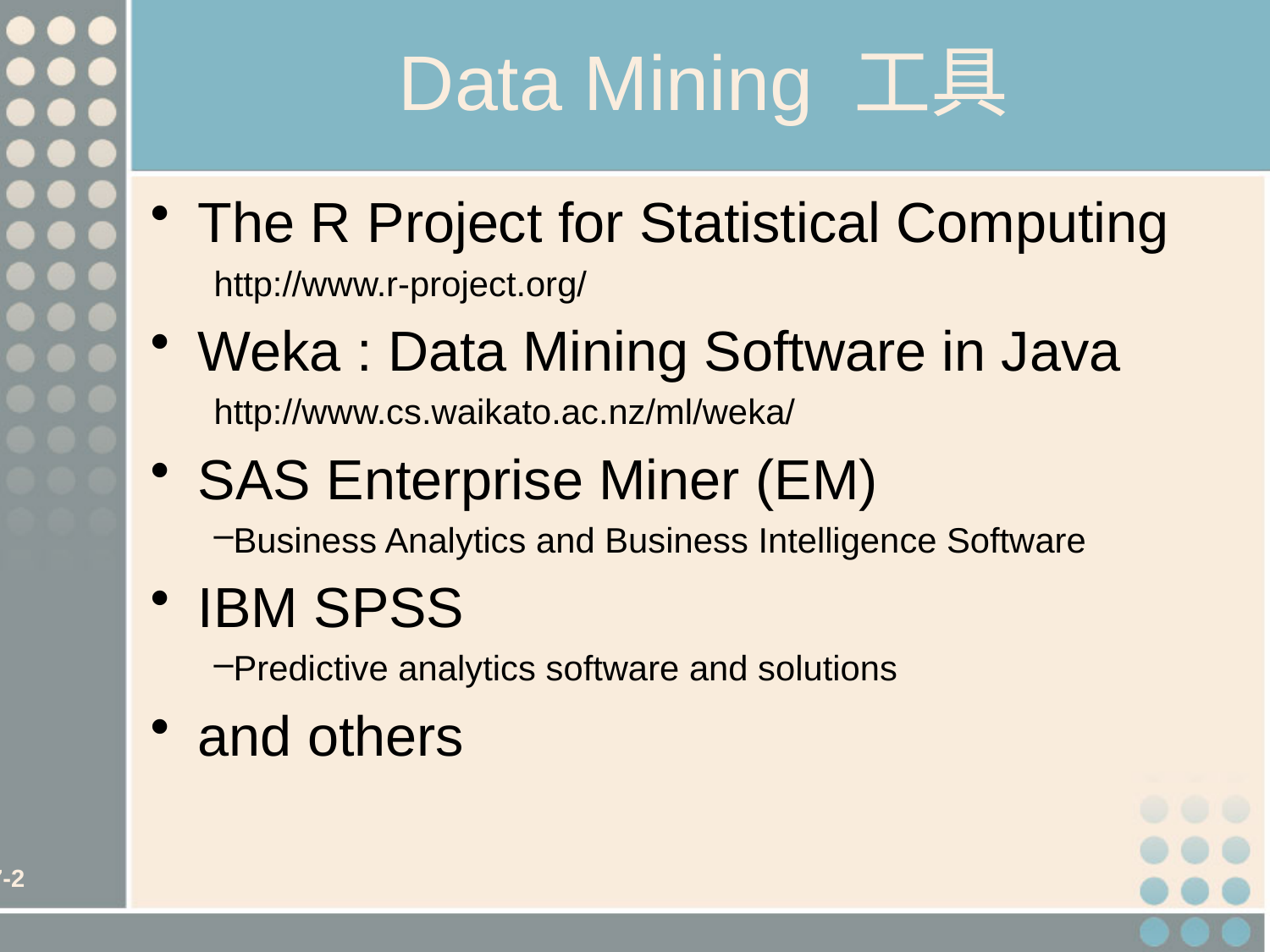

# Data Mining 工具
The R Project for Statistical Computing
http://www.r-project.org/
Weka : Data Mining Software in Java
http://www.cs.waikato.ac.nz/ml/weka/
SAS Enterprise Miner (EM)
Business Analytics and Business Intelligence Software
IBM SPSS
Predictive analytics software and solutions
and others